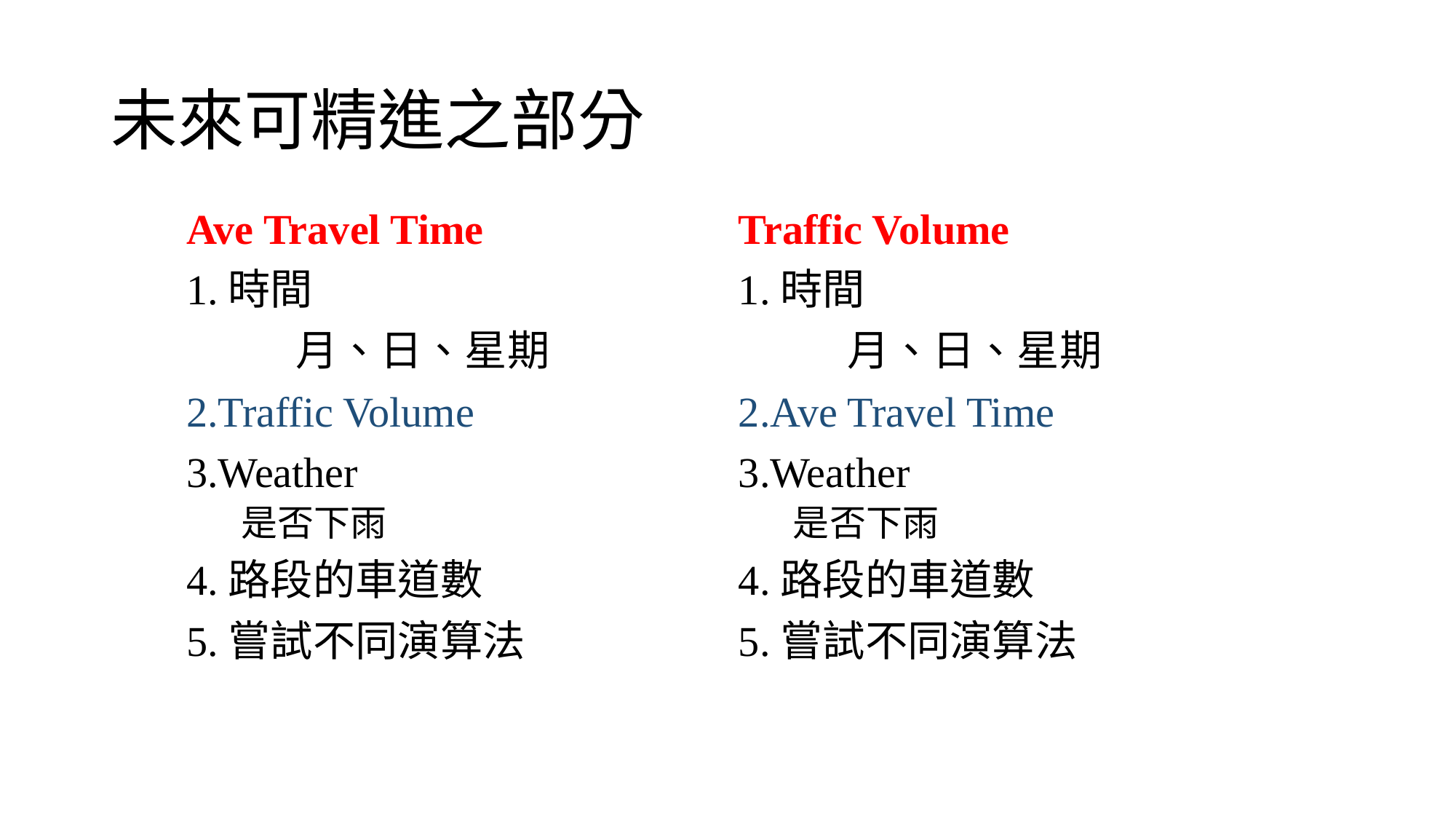

# 未來可精進之部分
Ave Travel Time
1.時間
	月、日、星期
2.Traffic Volume
3.Weather
是否下雨
4.路段的車道數
5.嘗試不同演算法
Traffic Volume
1.時間
	月、日、星期
2.Ave Travel Time
3.Weather
是否下雨
4.路段的車道數
5.嘗試不同演算法